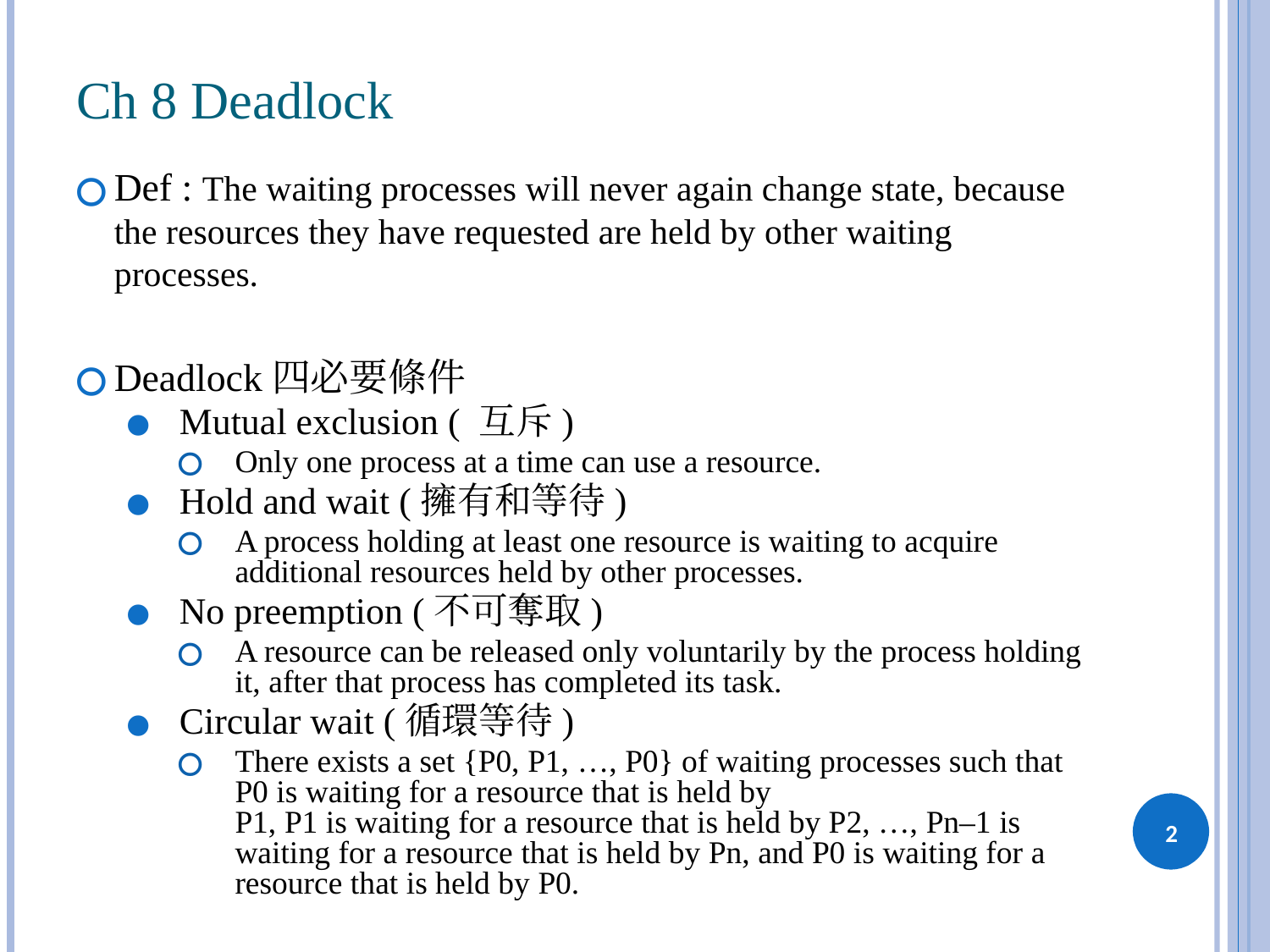

# Ch 8 Deadlock
Def : The waiting processes will never again change state, because the resources they have requested are held by other waiting processes.

Deadlock四必要條件
Mutual exclusion ( 互斥)
Only one process at a time can use a resource.
Hold and wait (擁有和等待)
A process holding at least one resource is waiting to acquire additional resources held by other processes.
No preemption (不可奪取)
A resource can be released only voluntarily by the process holding it, after that process has completed its task.
Circular wait (循環等待)
There exists a set {P0, P1, …, P0} of waiting processes such that P0 is waiting for a resource that is held by
P1, P1 is waiting for a resource that is held by P2, …, Pn–1 is waiting for a resource that is held by Pn, and P0 is waiting for a resource that is held by P0.
2